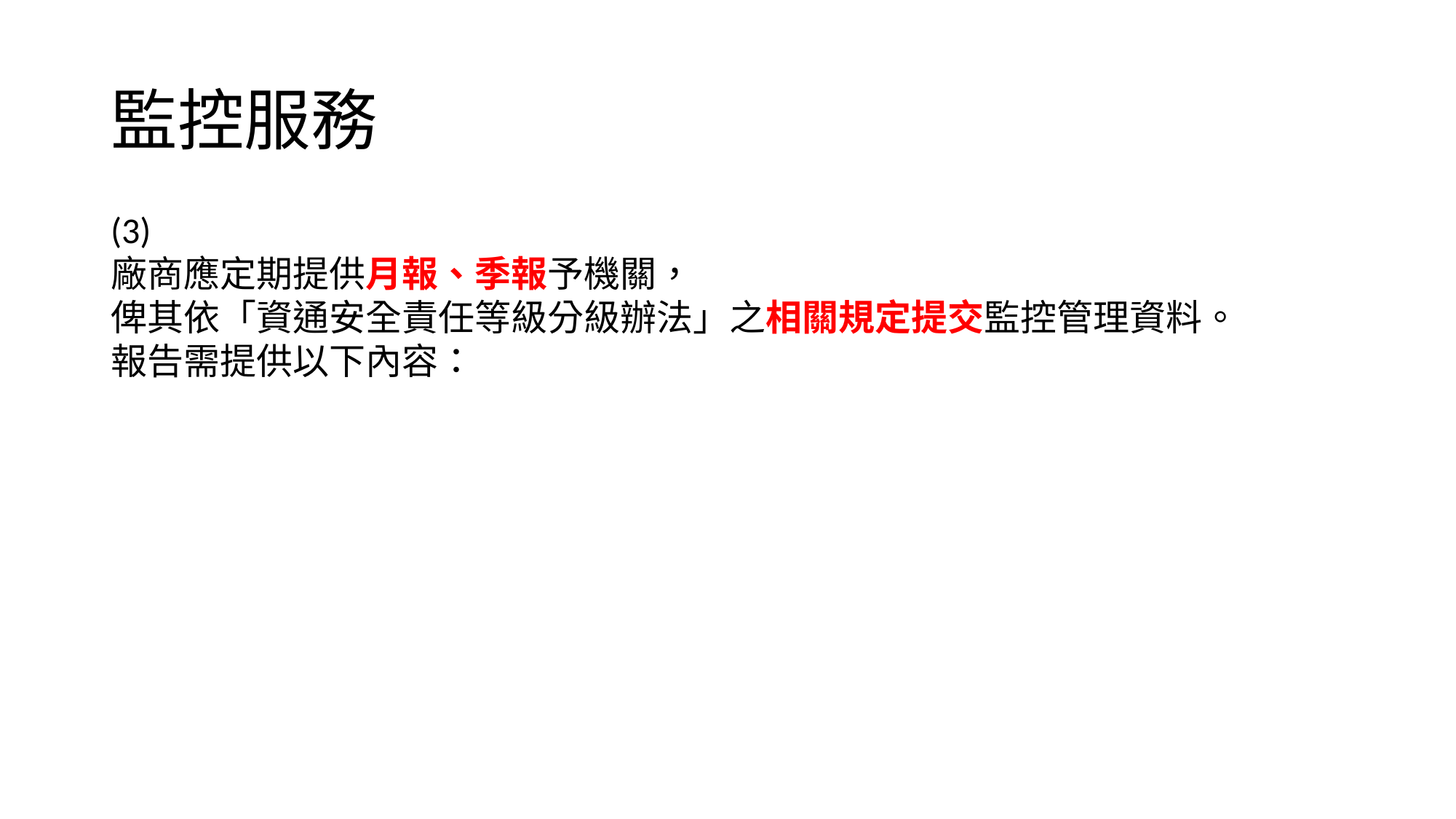

# 監控服務
(3)
廠商應定期提供月報、季報予機關，
俾其依「資通安全責任等級分級辦法」之相關規定提交監控管理資料。
報告需提供以下內容：